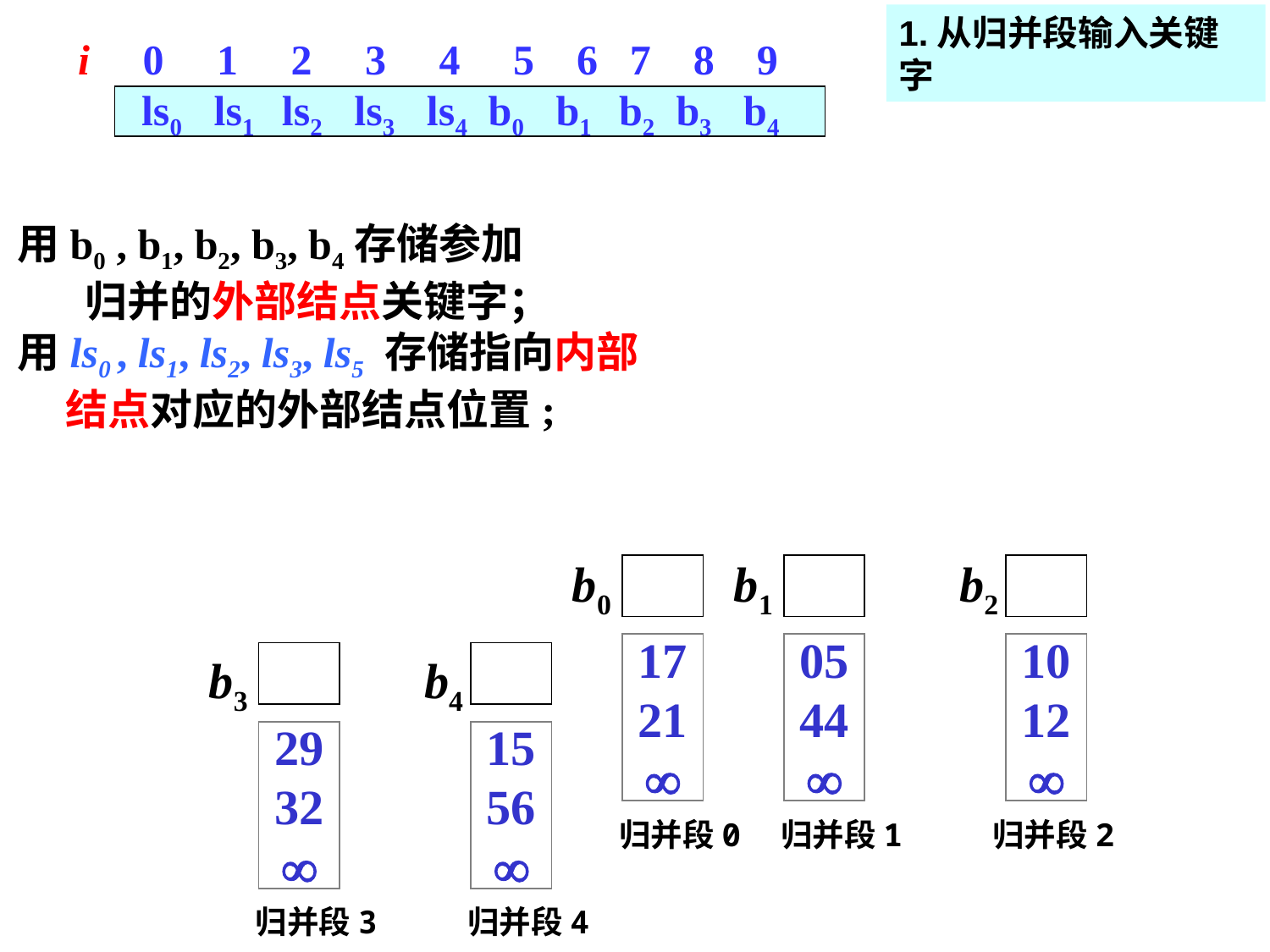

1.从归并段输入关键字
 i     0     1     2     3     4     5    6   7    8    9
       ls0   ls1   ls2   ls3   ls4  b0   b1   b2  b3   b4
#

用b0 , b1, b2, b3, b4存储参加
      归并的外部结点关键字；
用ls0 , ls1, ls2, ls3, ls5 存储指向内部
    结点对应的外部结点位置;

b0
b1
b2
b3
b4

17
21
∞
05
44
∞
10
12
∞
29
32
∞
15
56
∞
归并段0
归并段1
归并段2
归并段3
归并段4